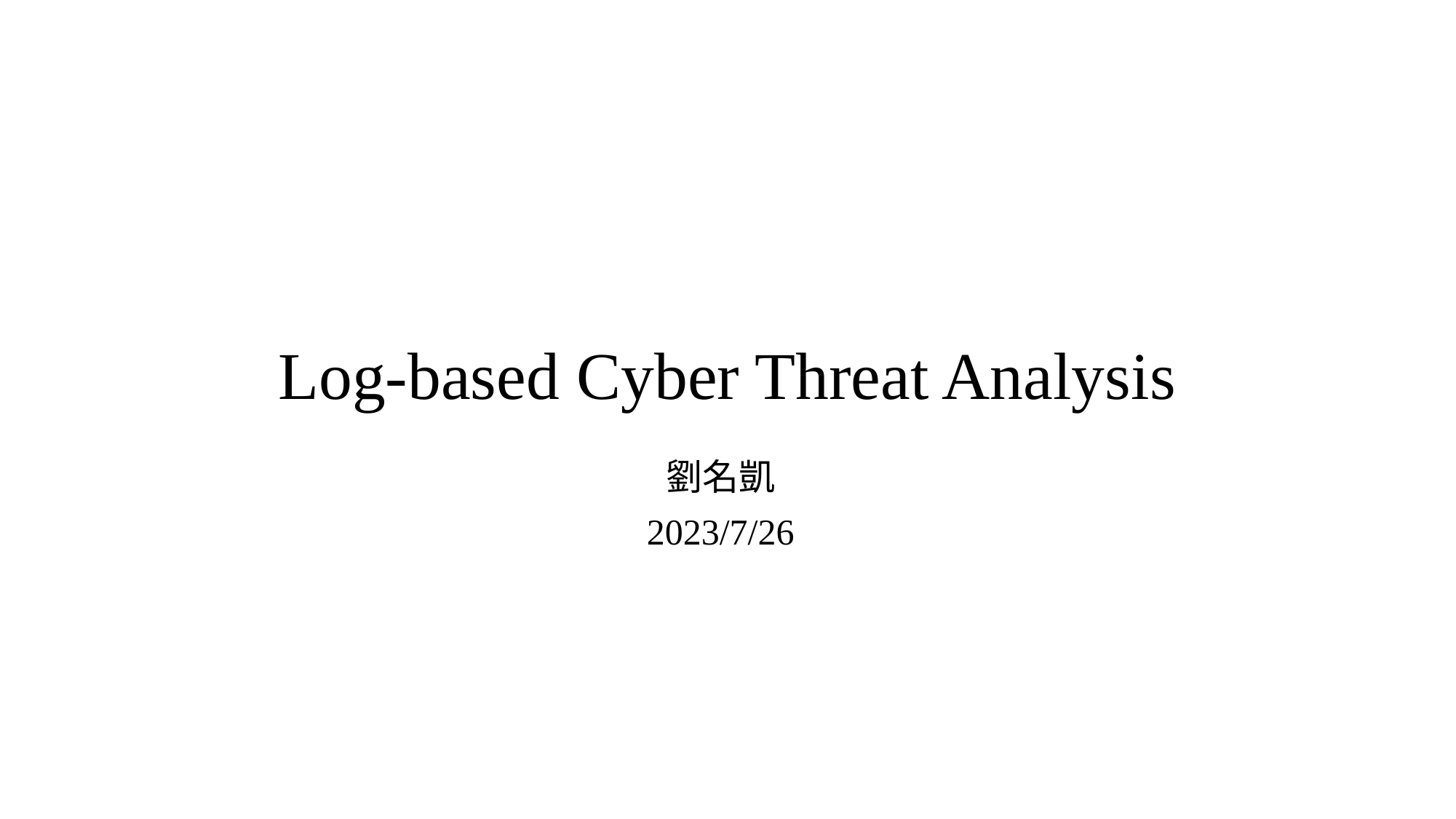

# Log-based Cyber Threat Analysis
劉名凱
2023/7/26